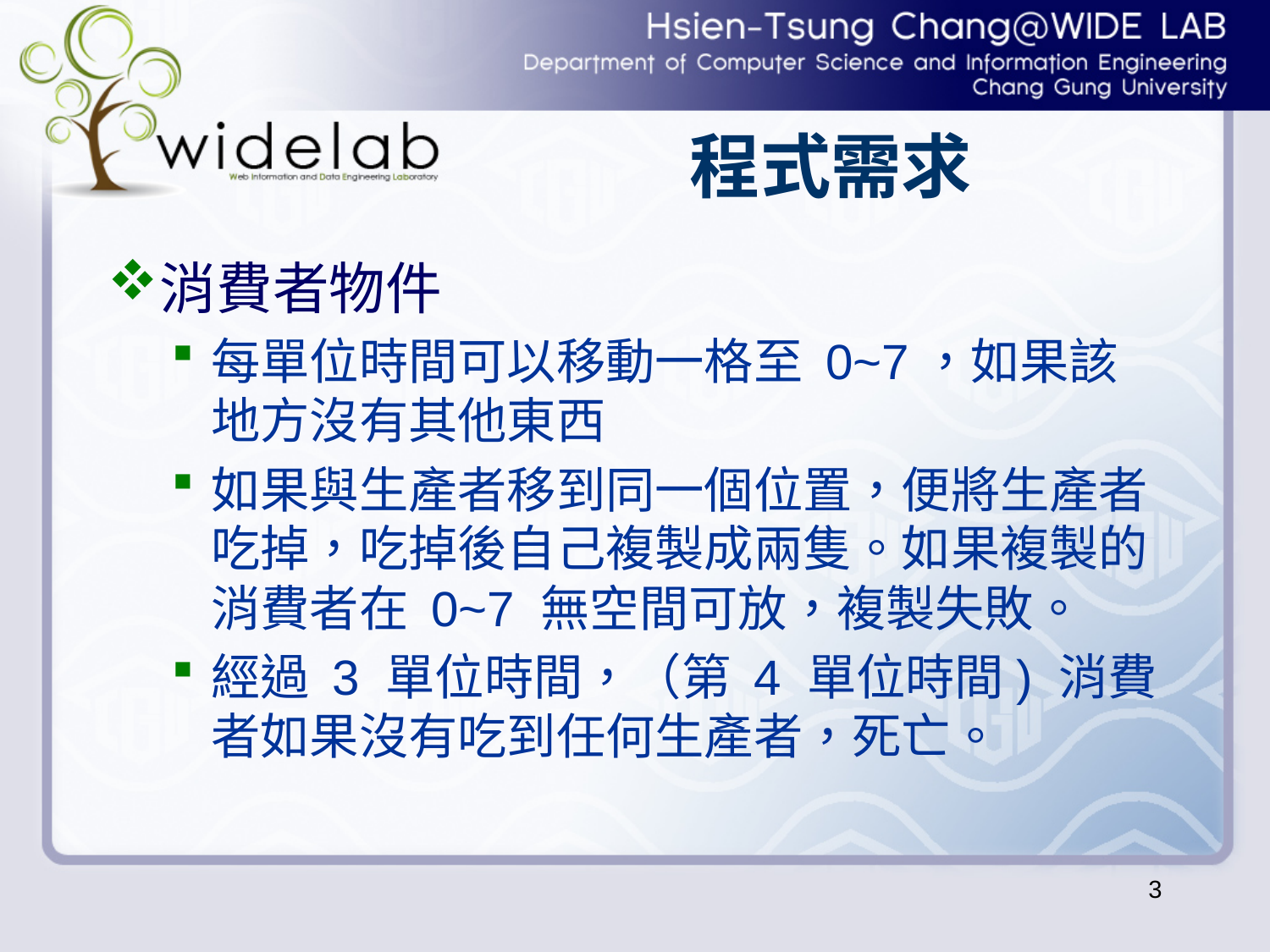

# 程式需求
消費者物件
每單位時間可以移動一格至 0~7，如果該地方沒有其他東西
如果與生產者移到同一個位置，便將生產者吃掉，吃掉後自己複製成兩隻。如果複製的消費者在 0~7 無空間可放，複製失敗。
經過 3 單位時間，（第 4 單位時間) 消費者如果沒有吃到任何生產者，死亡。

3